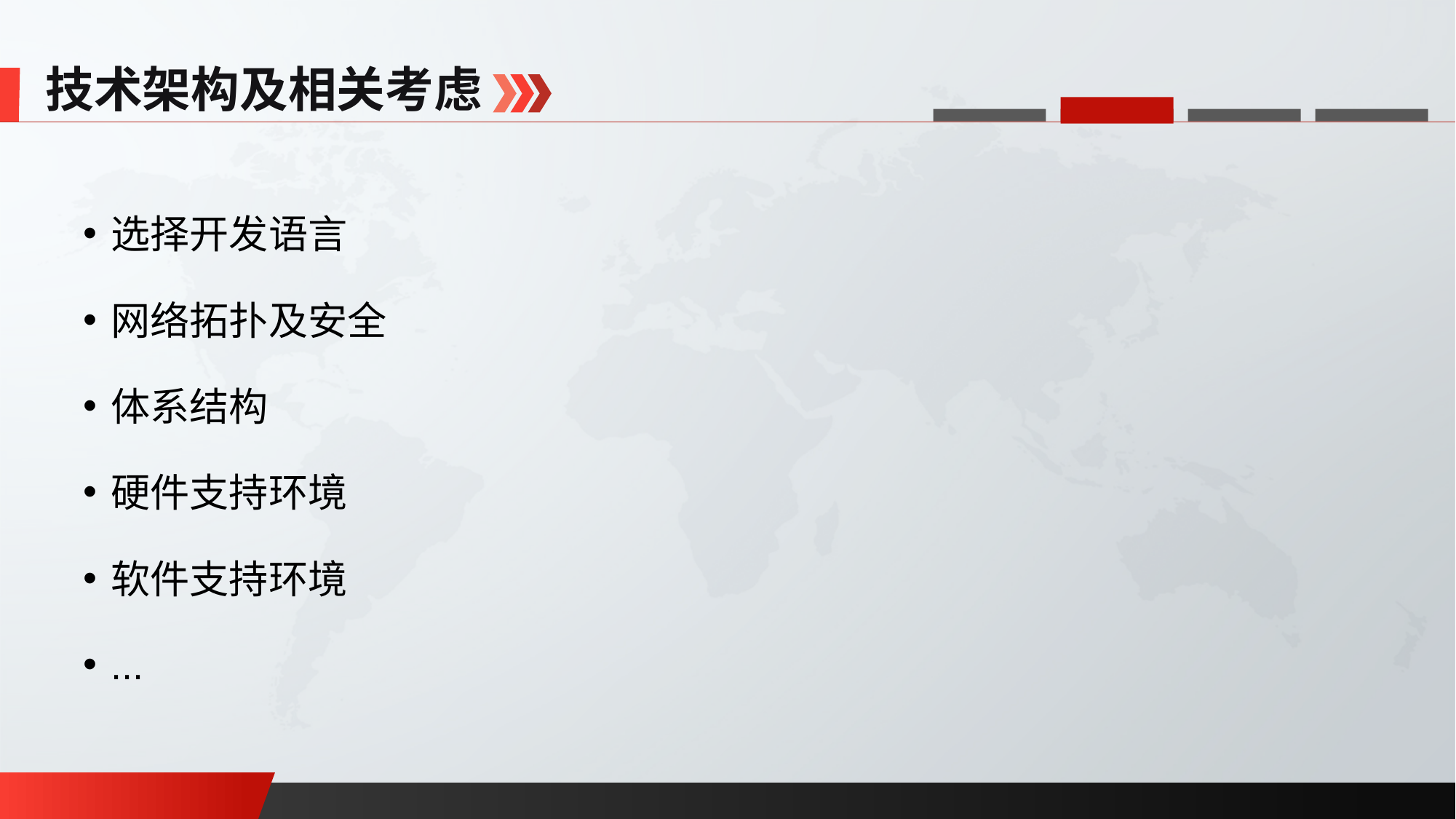

技术架构及相关考虑

选择开发语言
网络拓扑及安全
体系结构
硬件支持环境
软件支持环境
...